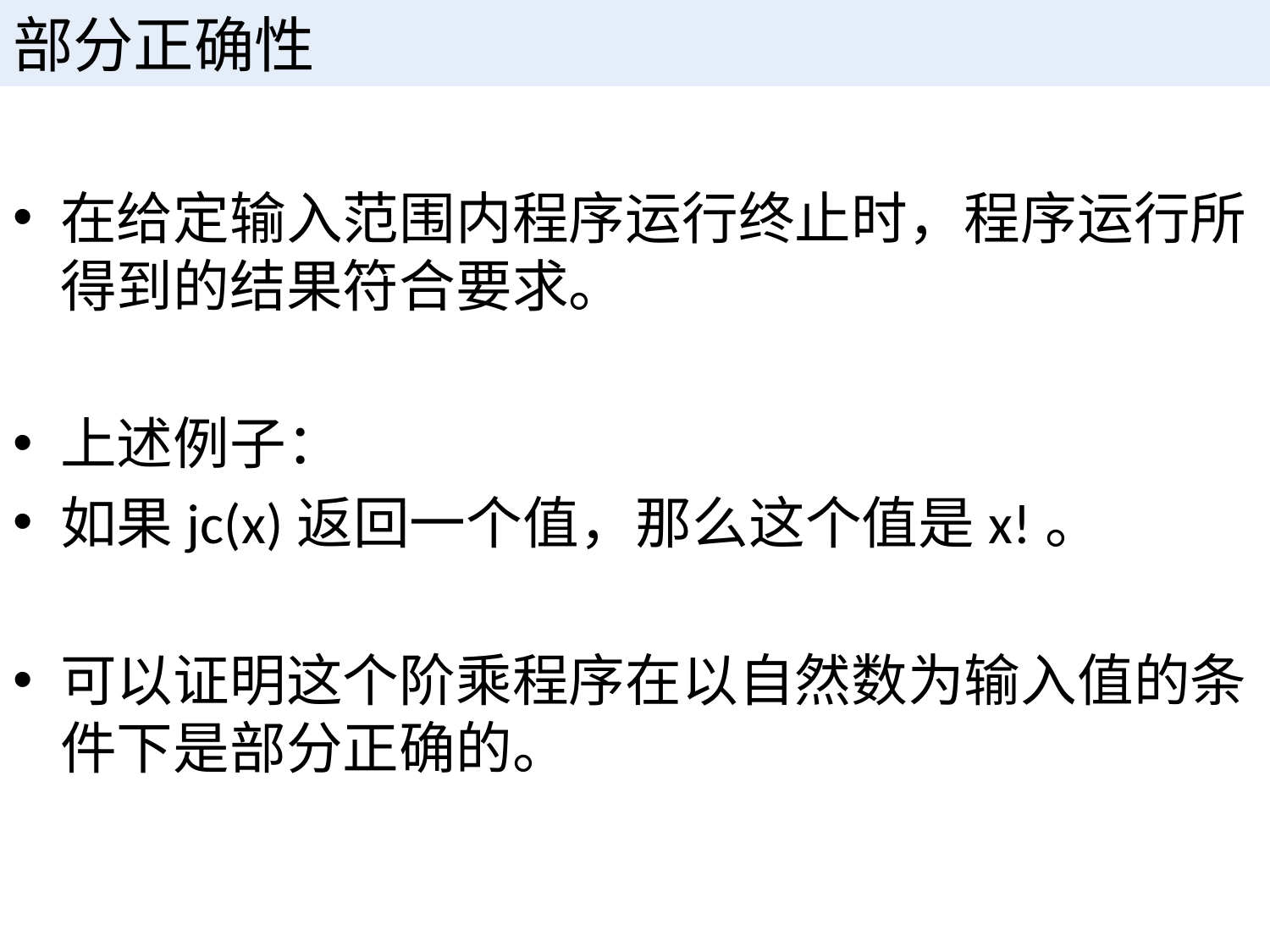

# 部分正确性
在给定输入范围内程序运行终止时，程序运行所得到的结果符合要求。

上述例子：
如果jc(x)返回一个值，那么这个值是x!。

可以证明这个阶乘程序在以自然数为输入值的条件下是部分正确的。